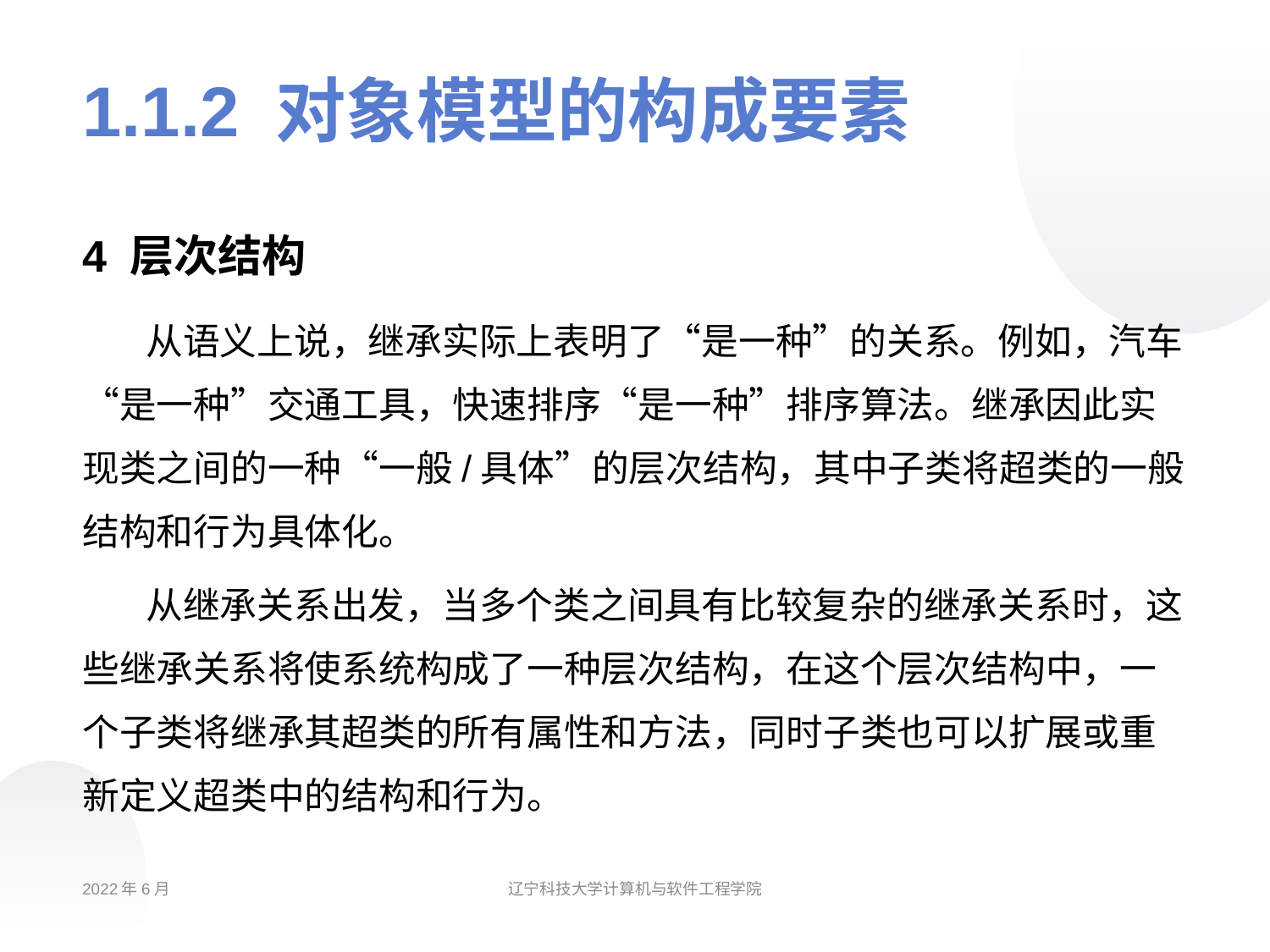

# 1.1.2 对象模型的构成要素
4 层次结构
从语义上说，继承实际上表明了“是一种”的关系。例如，汽车“是一种”交通工具，快速排序“是一种”排序算法。继承因此实现类之间的一种“一般/具体”的层次结构，其中子类将超类的一般结构和行为具体化。
从继承关系出发，当多个类之间具有比较复杂的继承关系时，这些继承关系将使系统构成了一种层次结构，在这个层次结构中，一个子类将继承其超类的所有属性和方法，同时子类也可以扩展或重新定义超类中的结构和行为。

2022年6月
辽宁科技大学计算机与软件工程学院
44